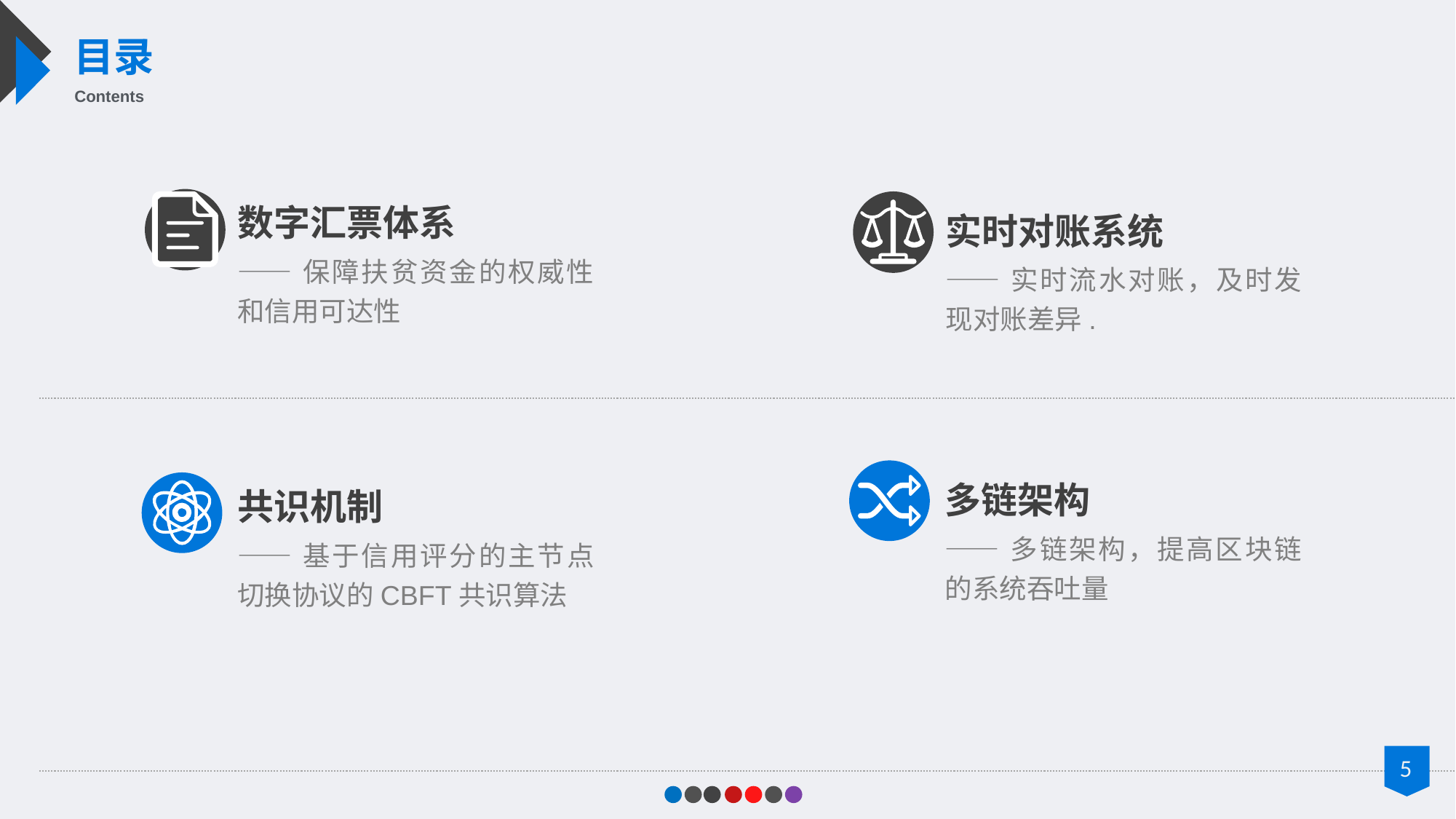

目录

Contents

数字汇票体系
——保障扶贫资金的权威性和信用可达性

实时对账系统
——实时流水对账，及时发现对账差异.

多链架构
——多链架构，提高区块链的系统吞吐量

共识机制
——基于信用评分的主节点切换协议的CBFT共识算法

5